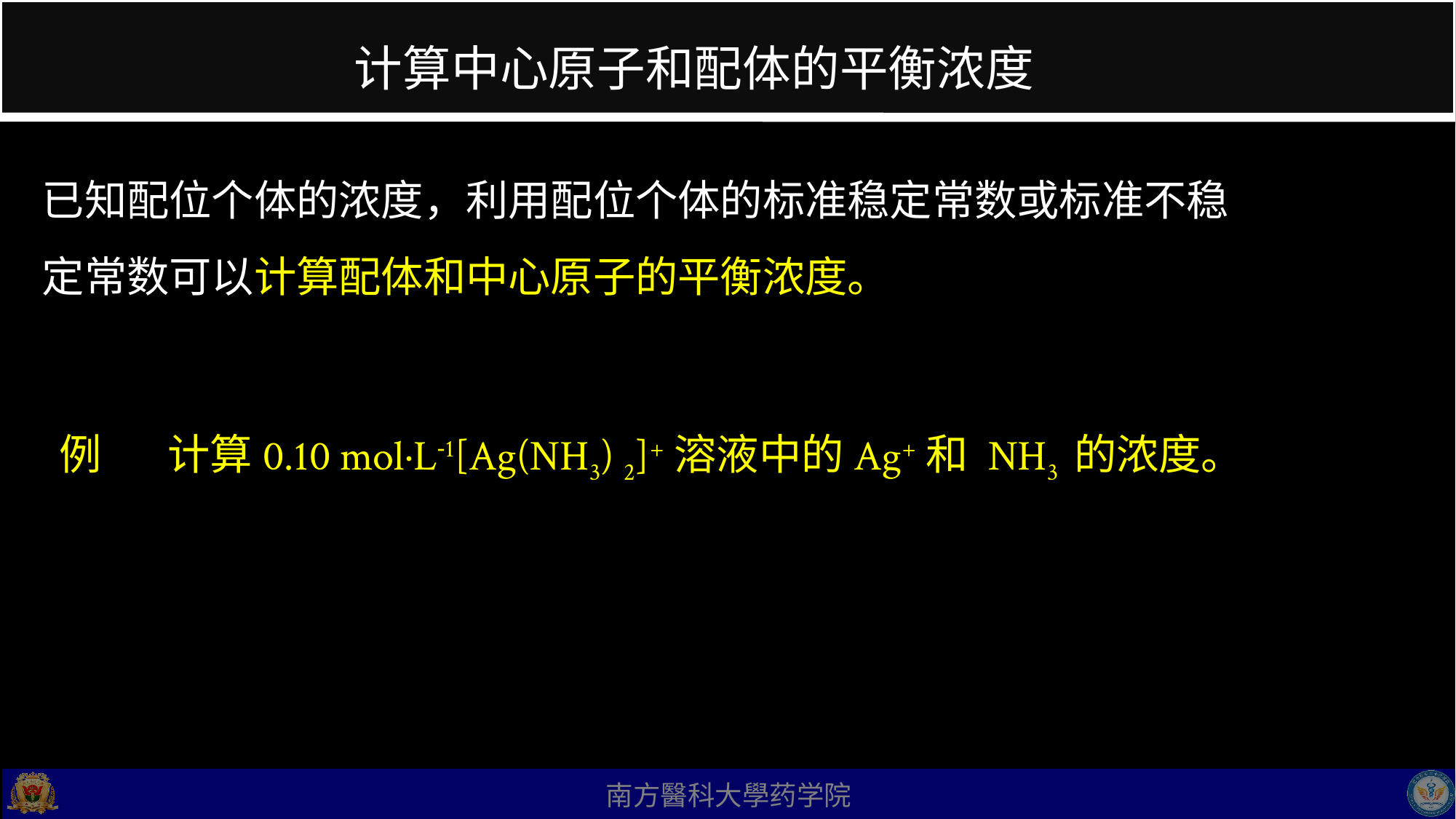

# 计算中心原子和配体的平衡浓度
已知配位个体的浓度，利用配位个体的标准稳定常数或标准不稳定常数可以计算配体和中心原子的平衡浓度。

例       计算0.10 mol·L-1[Ag(NH3) 2]+溶液中的Ag+和 NH3 的浓度。